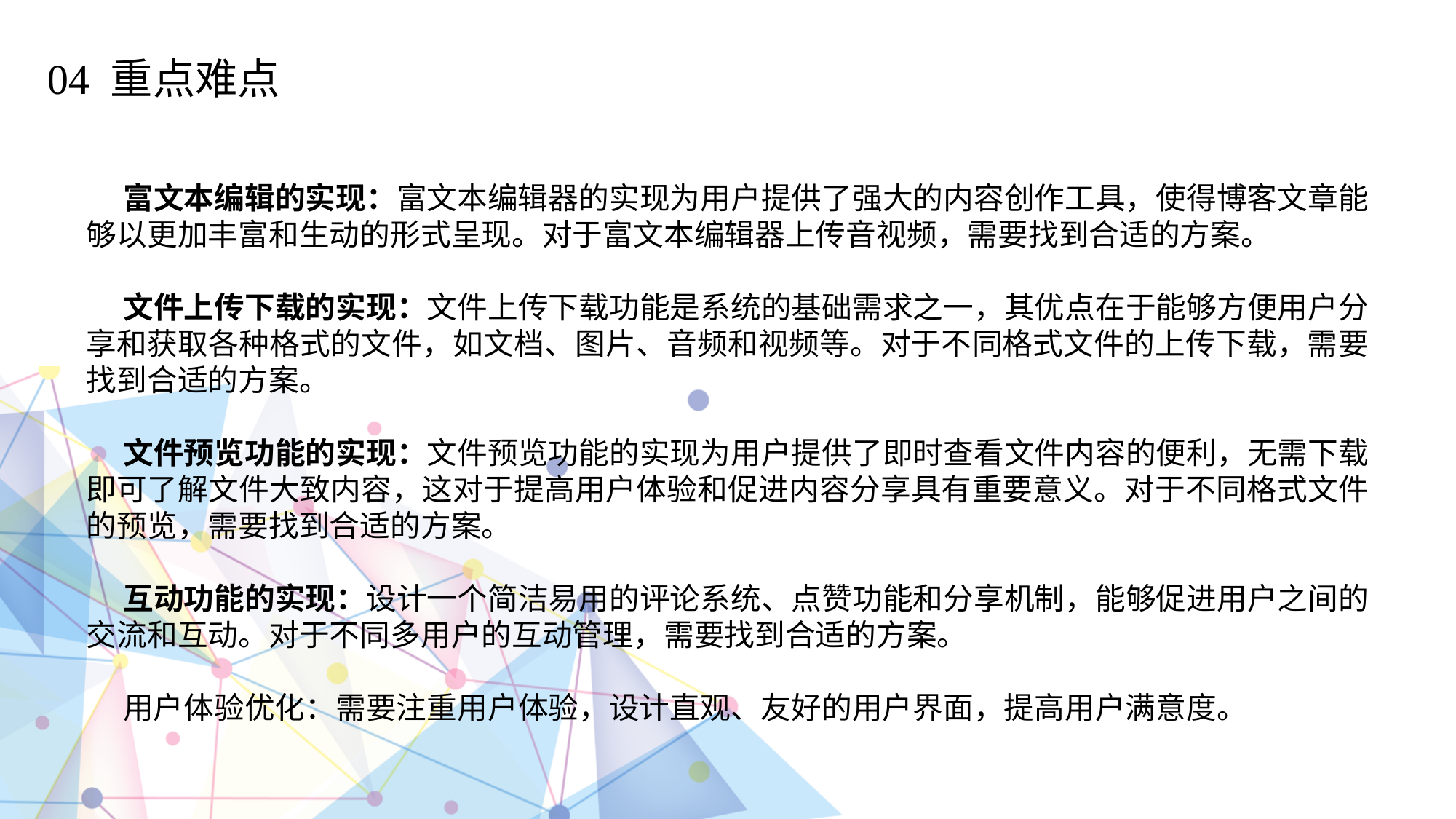

04 重点难点

富文本编辑的实现：富文本编辑器的实现为用户提供了强大的内容创作工具，使得博客文章能够以更加丰富和生动的形式呈现。对于富文本编辑器上传音视频，需要找到合适的方案。

文件上传下载的实现：文件上传下载功能是系统的基础需求之一，其优点在于能够方便用户分享和获取各种格式的文件，如文档、图片、音频和视频等。对于不同格式文件的上传下载，需要找到合适的方案。

文件预览功能的实现：文件预览功能的实现为用户提供了即时查看文件内容的便利，无需下载即可了解文件大致内容，这对于提高用户体验和促进内容分享具有重要意义。对于不同格式文件的预览，需要找到合适的方案。

互动功能的实现：设计一个简洁易用的评论系统、点赞功能和分享机制，能够促进用户之间的交流和互动。对于不同多用户的互动管理，需要找到合适的方案。

用户体验优化：需要注重用户体验，设计直观、友好的用户界面，提高用户满意度。